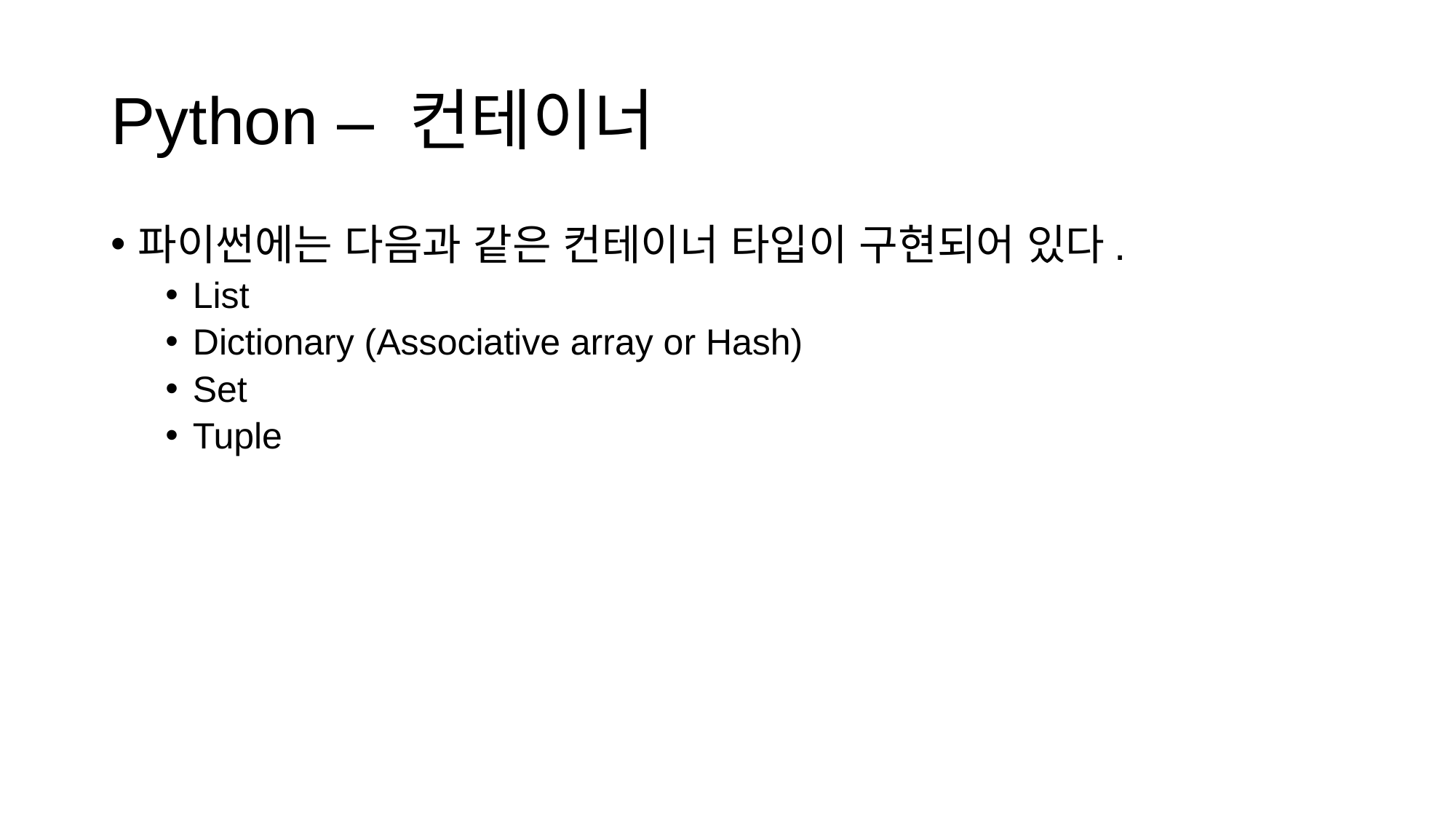

# Python – 컨테이너
파이썬에는 다음과 같은 컨테이너 타입이 구현되어 있다.
List
Dictionary (Associative array or Hash)
Set
Tuple